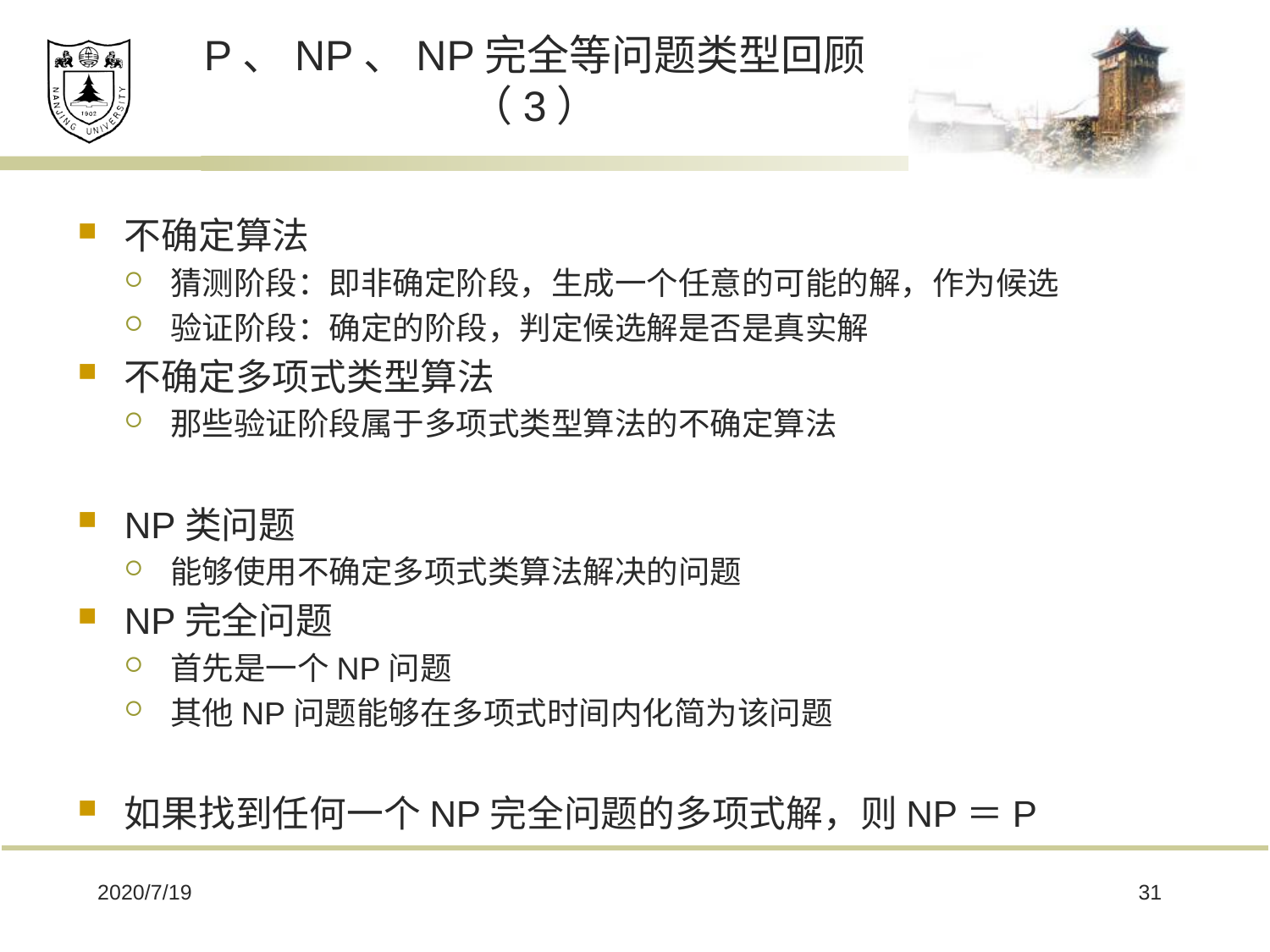

# P、NP、NP完全等问题类型回顾（3）
不确定算法
猜测阶段：即非确定阶段，生成一个任意的可能的解，作为候选
验证阶段：确定的阶段，判定候选解是否是真实解
不确定多项式类型算法
那些验证阶段属于多项式类型算法的不确定算法

NP类问题
能够使用不确定多项式类算法解决的问题
NP完全问题
首先是一个NP问题
其他NP问题能够在多项式时间内化简为该问题

如果找到任何一个NP完全问题的多项式解，则NP＝P
2020/7/19
31